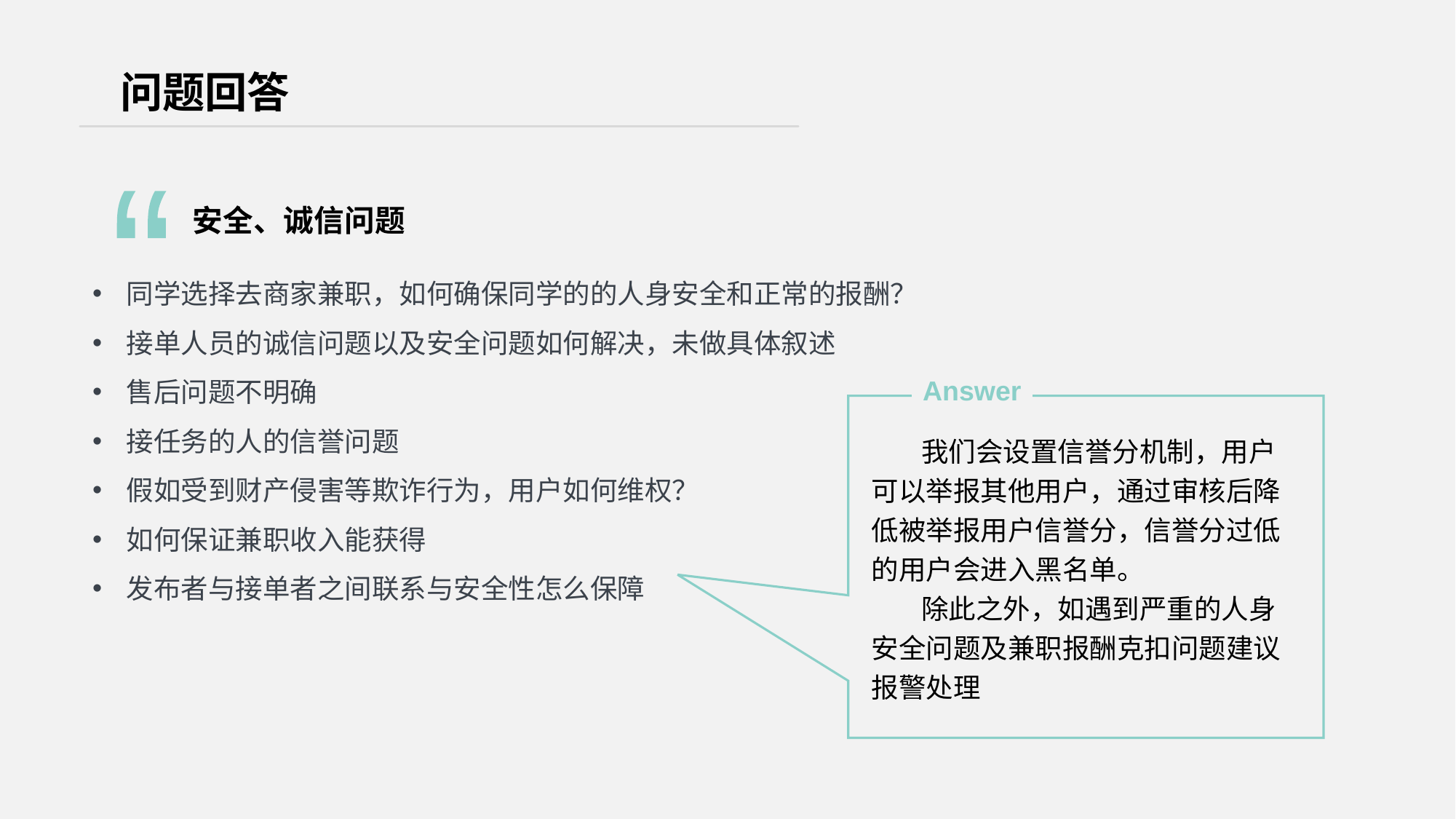

问题回答
“
安全、诚信问题
同学选择去商家兼职，如何确保同学的的人身安全和正常的报酬？
接单人员的诚信问题以及安全问题如何解决，未做具体叙述
售后问题不明确
接任务的人的信誉问题
假如受到财产侵害等欺诈行为，用户如何维权？
如何保证兼职收入能获得
发布者与接单者之间联系与安全性怎么保障
Answer

       我们会设置信誉分机制，用户可以举报其他用户，通过审核后降低被举报用户信誉分，信誉分过低的用户会进入黑名单。
       除此之外，如遇到严重的人身安全问题及兼职报酬克扣问题建议报警处理